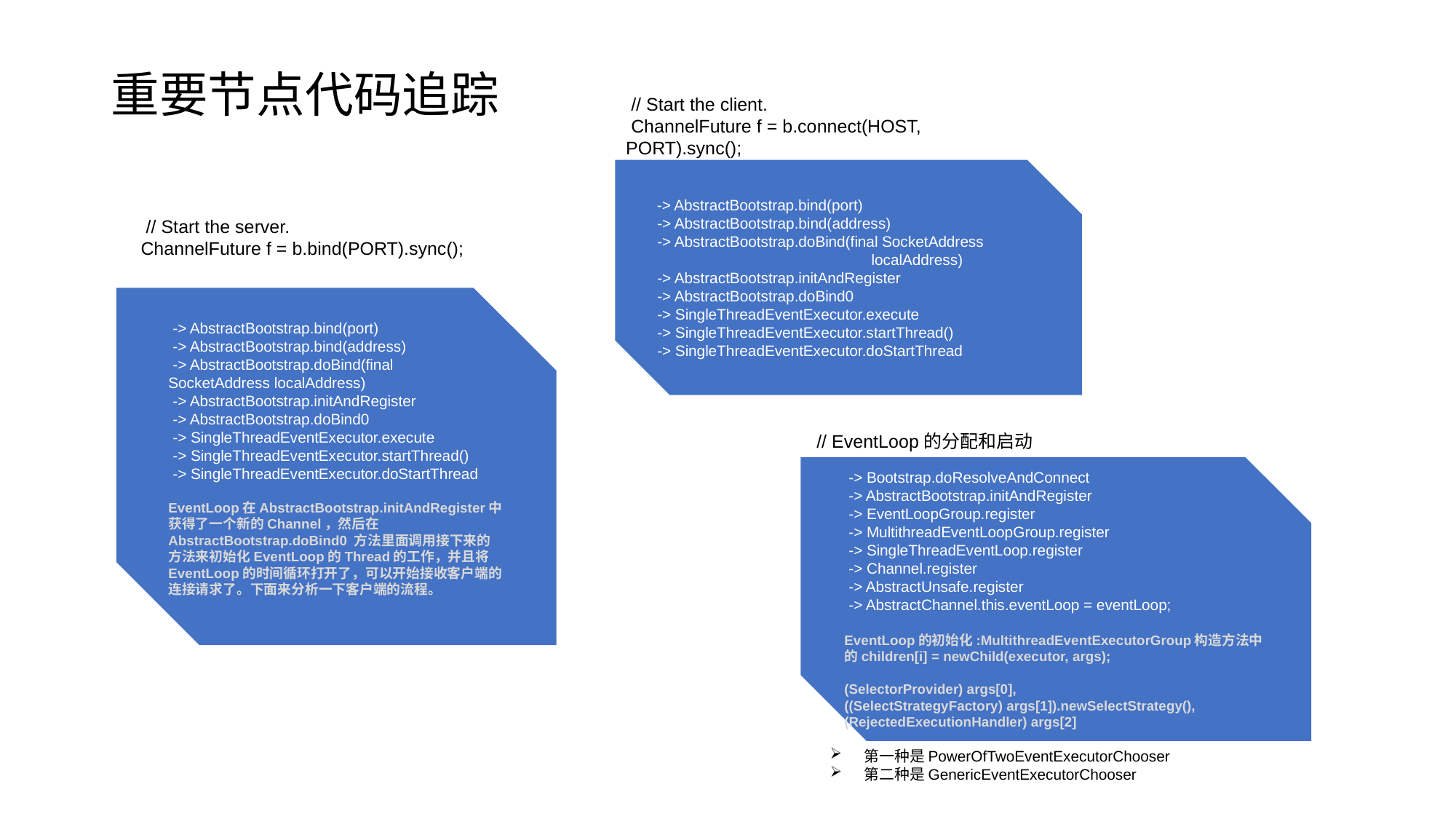

重要节点代码追踪
 // Start the client.
 ChannelFuture f = b.connect(HOST, PORT).sync();
 -> AbstractBootstrap.bind(port)
 -> AbstractBootstrap.bind(address)
 -> AbstractBootstrap.doBind(final SocketAddress 		localAddress)
 -> AbstractBootstrap.initAndRegister
 -> AbstractBootstrap.doBind0
 -> SingleThreadEventExecutor.execute
 -> SingleThreadEventExecutor.startThread()
 -> SingleThreadEventExecutor.doStartThread
 // Start the server.
ChannelFuture f = b.bind(PORT).sync();
 -> AbstractBootstrap.bind(port)
 -> AbstractBootstrap.bind(address)
 -> AbstractBootstrap.doBind(final 	SocketAddress localAddress)
 -> AbstractBootstrap.initAndRegister
 -> AbstractBootstrap.doBind0
 -> SingleThreadEventExecutor.execute
 -> SingleThreadEventExecutor.startThread()
 -> SingleThreadEventExecutor.doStartThread

EventLoop在AbstractBootstrap.initAndRegister中获得了一个新的Channel，然后在AbstractBootstrap.doBind0 方法里面调用接下来的方法来初始化EventLoop的Thread的工作，并且将EventLoop的时间循环打开了，可以开始接收客户端的连接请求了。下面来分析一下客户端的流程。

 // EventLoop的分配和启动
 -> Bootstrap.doResolveAndConnect
 -> AbstractBootstrap.initAndRegister
 -> EventLoopGroup.register
 -> MultithreadEventLoopGroup.register
 -> SingleThreadEventLoop.register
 -> Channel.register
 -> AbstractUnsafe.register
 -> AbstractChannel.this.eventLoop = eventLoop;

EventLoop的初始化:MultithreadEventExecutorGroup构造方法中的children[i] = newChild(executor, args);

(SelectorProvider) args[0],
((SelectStrategyFactory) args[1]).newSelectStrategy(), (RejectedExecutionHandler) args[2]
第一种是PowerOfTwoEventExecutorChooser
第二种是GenericEventExecutorChooser